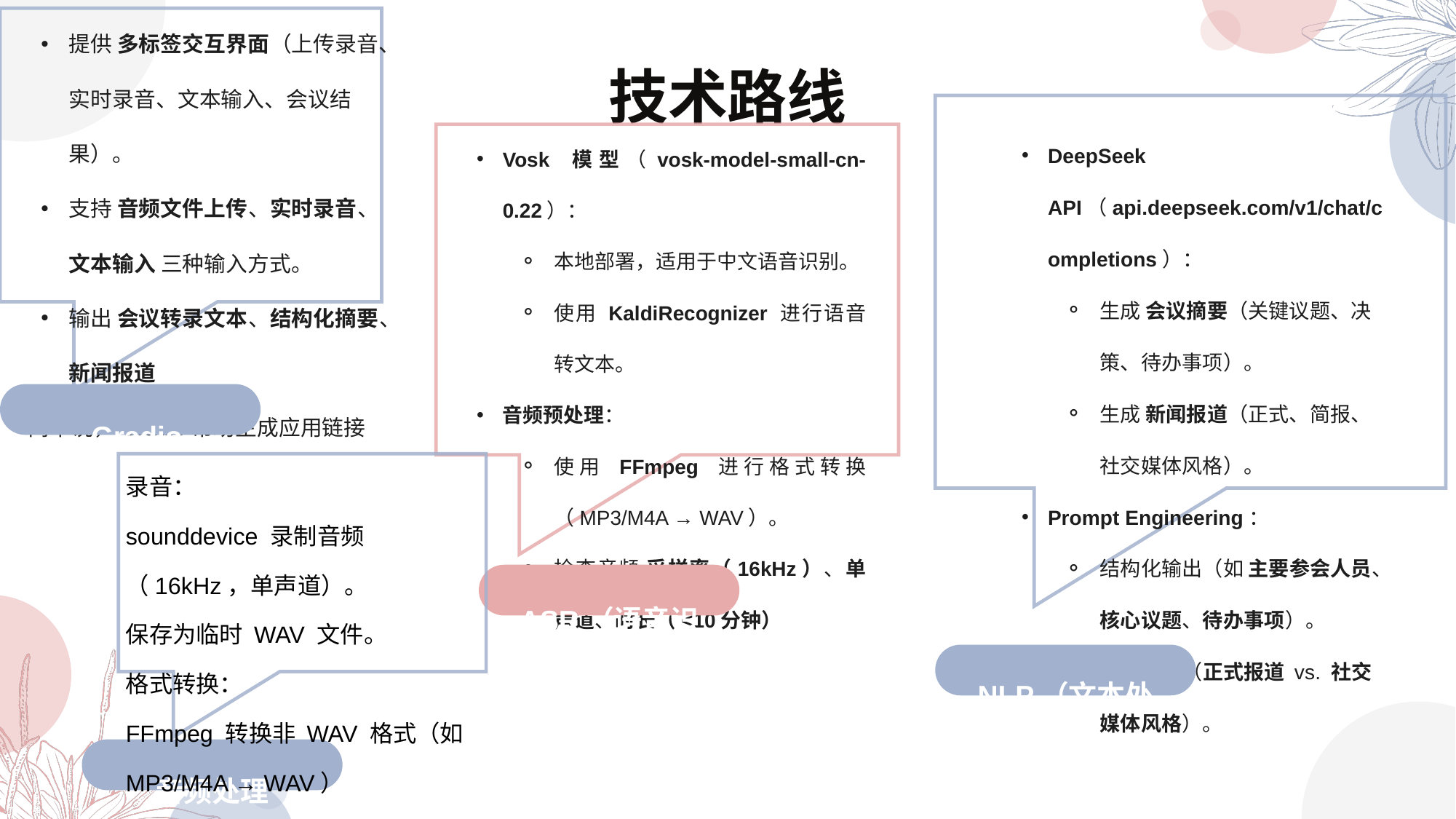

提供 多标签交互界面（上传录音、实时录音、文本输入、会议结果）。
支持 音频文件上传、实时录音、文本输入 三种输入方式。
输出 会议转录文本、结构化摘要、新闻报道
  简单说，Gradio帮助生成应用链接

技术路线

DeepSeek API（api.deepseek.com/v1/chat/completions）：
生成 会议摘要（关键议题、决策、待办事项）。
生成 新闻报道（正式、简报、社交媒体风格）。
Prompt Engineering：
结构化输出（如 主要参会人员、核心议题、待办事项）。
风格控制（正式报道 vs. 社交媒体风格）。

Vosk 模型（vosk-model-small-cn-0.22）：
本地部署，适用于中文语音识别。
使用 KaldiRecognizer 进行语音转文本。
音频预处理：
使用 FFmpeg 进行格式转换（MP3/M4A → WAV）。
检查音频 采样率（16kHz）、单声道、时长（<10分钟）

02

Gradio
录音：
sounddevice 录制音频（16kHz，单声道）。
保存为临时 WAV 文件。
格式转换：
FFmpeg 转换非 WAV 格式（如 MP3/M4A → WAV）

ASR（语音识别）
（

NLP（文本处理）

音频处理